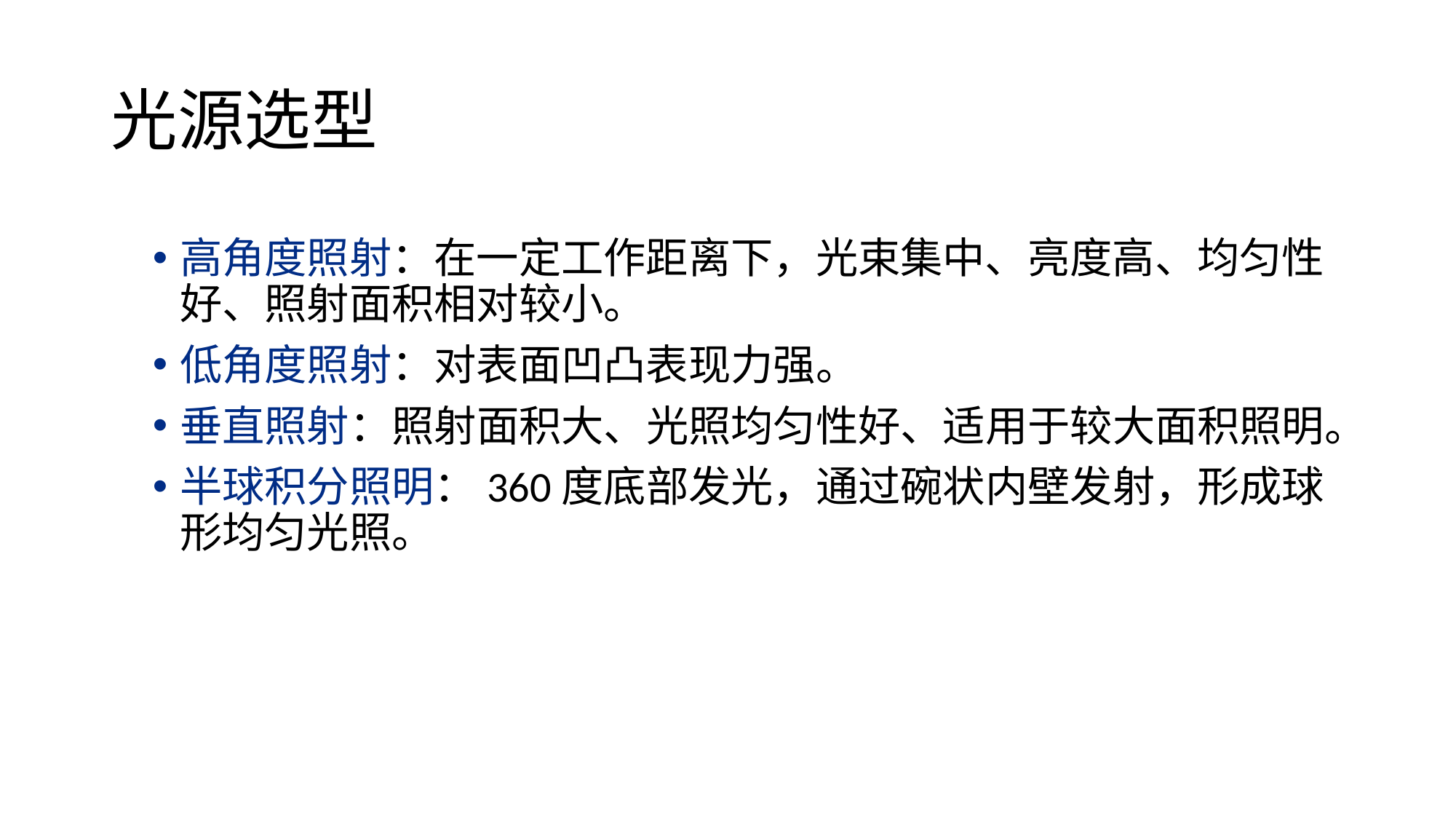

# 光源选型
高角度照射：在一定工作距离下，光束集中、亮度高、均匀性好、照射面积相对较小。
低角度照射：对表面凹凸表现力强。
垂直照射：照射面积大、光照均匀性好、适用于较大面积照明。
半球积分照明：360度底部发光，通过碗状内壁发射，形成球形均匀光照。